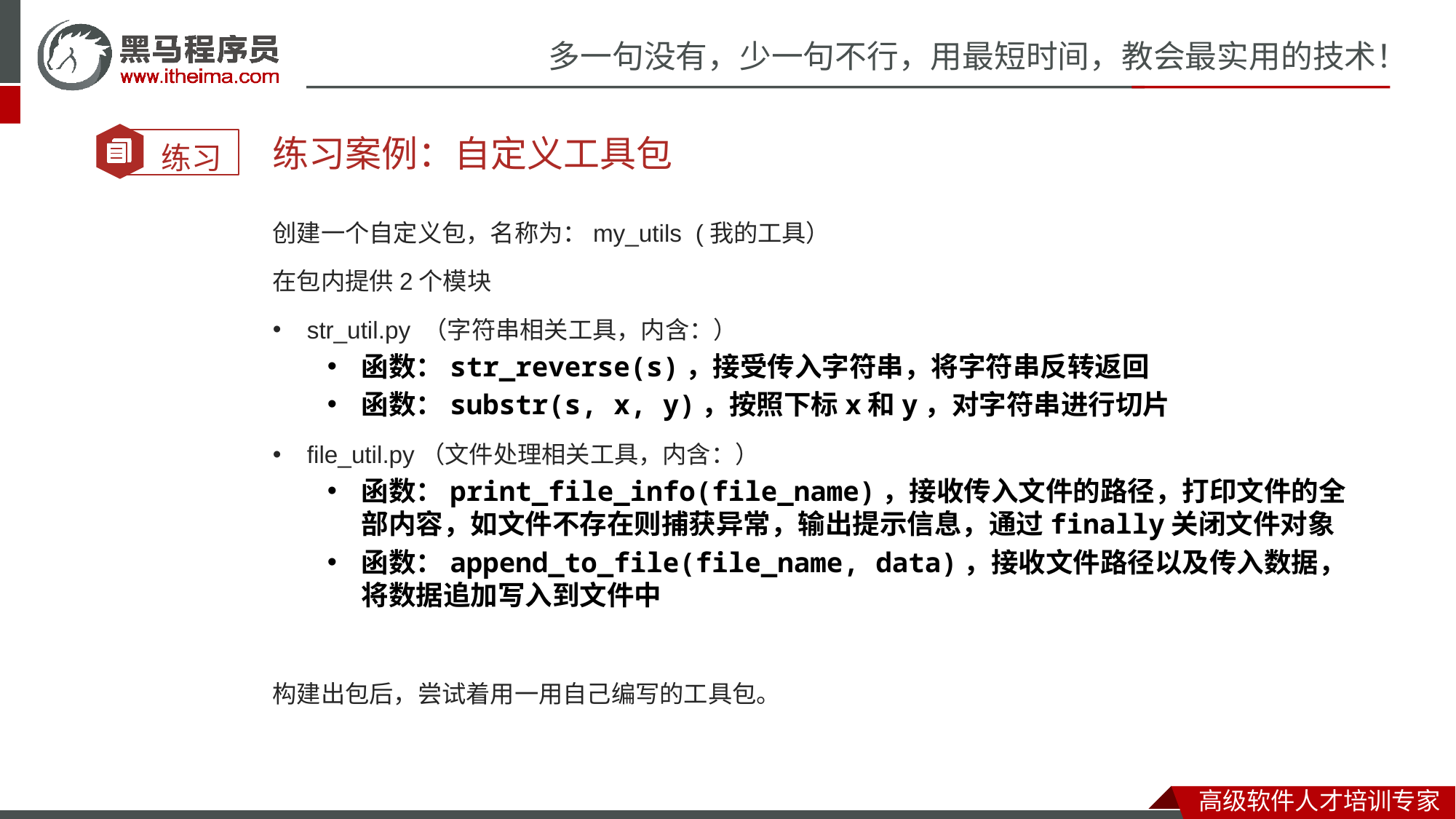

练习案例：自定义工具包
创建一个自定义包，名称为：my_utils  (我的工具）
在包内提供2个模块
str_util.py （字符串相关工具，内含：）
函数：str_reverse(s)，接受传入字符串，将字符串反转返回
函数：substr(s, x, y)，按照下标x和y，对字符串进行切片
file_util.py（文件处理相关工具，内含：）
函数：print_file_info(file_name)，接收传入文件的路径，打印文件的全部内容，如文件不存在则捕获异常，输出提示信息，通过finally关闭文件对象
函数：append_to_file(file_name, data)，接收文件路径以及传入数据，将数据追加写入到文件中

构建出包后，尝试着用一用自己编写的工具包。